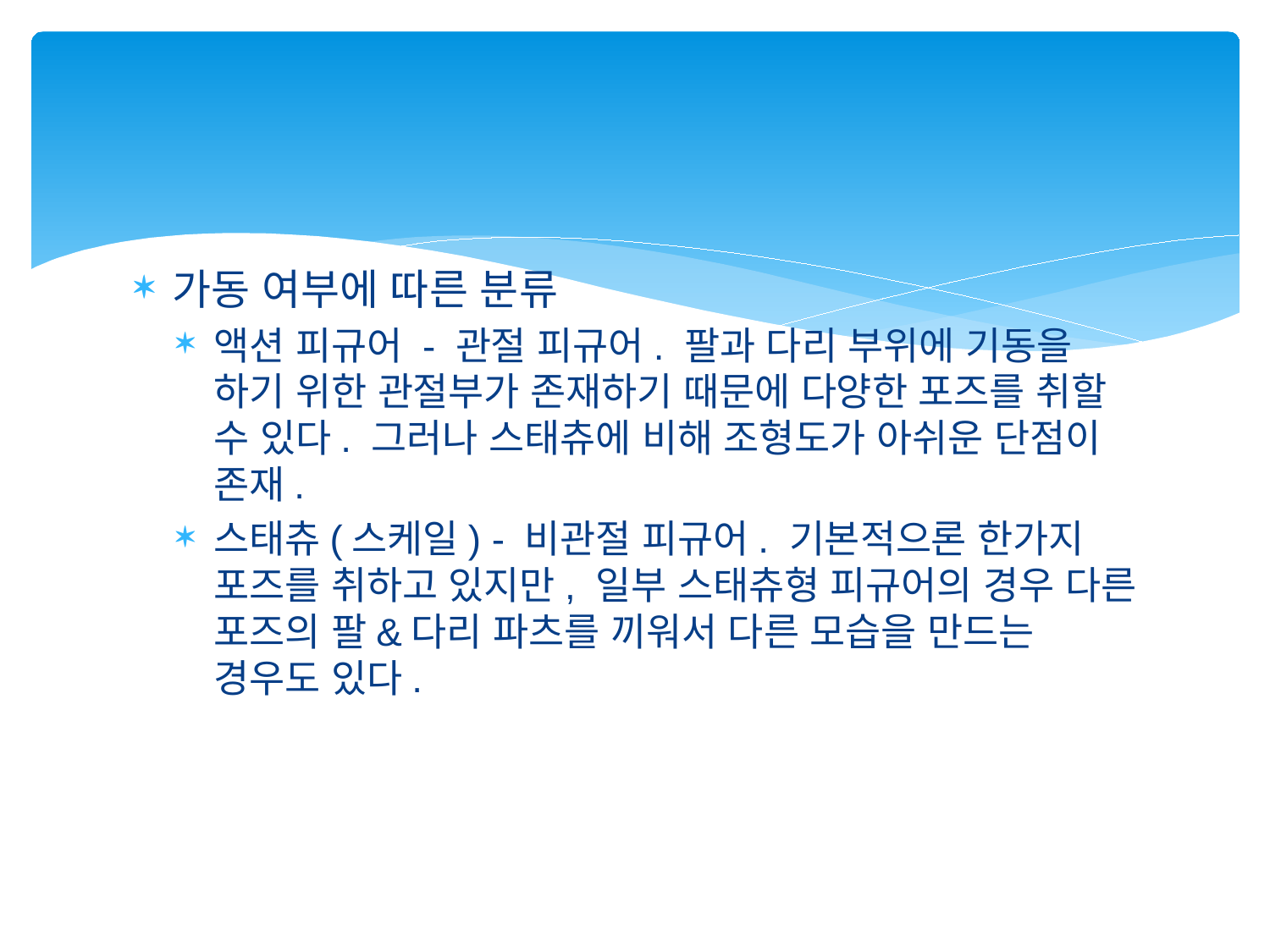

가동 여부에 따른 분류
액션 피규어 - 관절 피규어. 팔과 다리 부위에 기동을 하기 위한 관절부가 존재하기 때문에 다양한 포즈를 취할 수 있다. 그러나 스태츄에 비해 조형도가 아쉬운 단점이 존재.
스태츄(스케일) - 비관절 피규어. 기본적으론 한가지 포즈를 취하고 있지만, 일부 스태츄형 피규어의 경우 다른 포즈의 팔&다리 파츠를 끼워서 다른 모습을 만드는 경우도 있다.